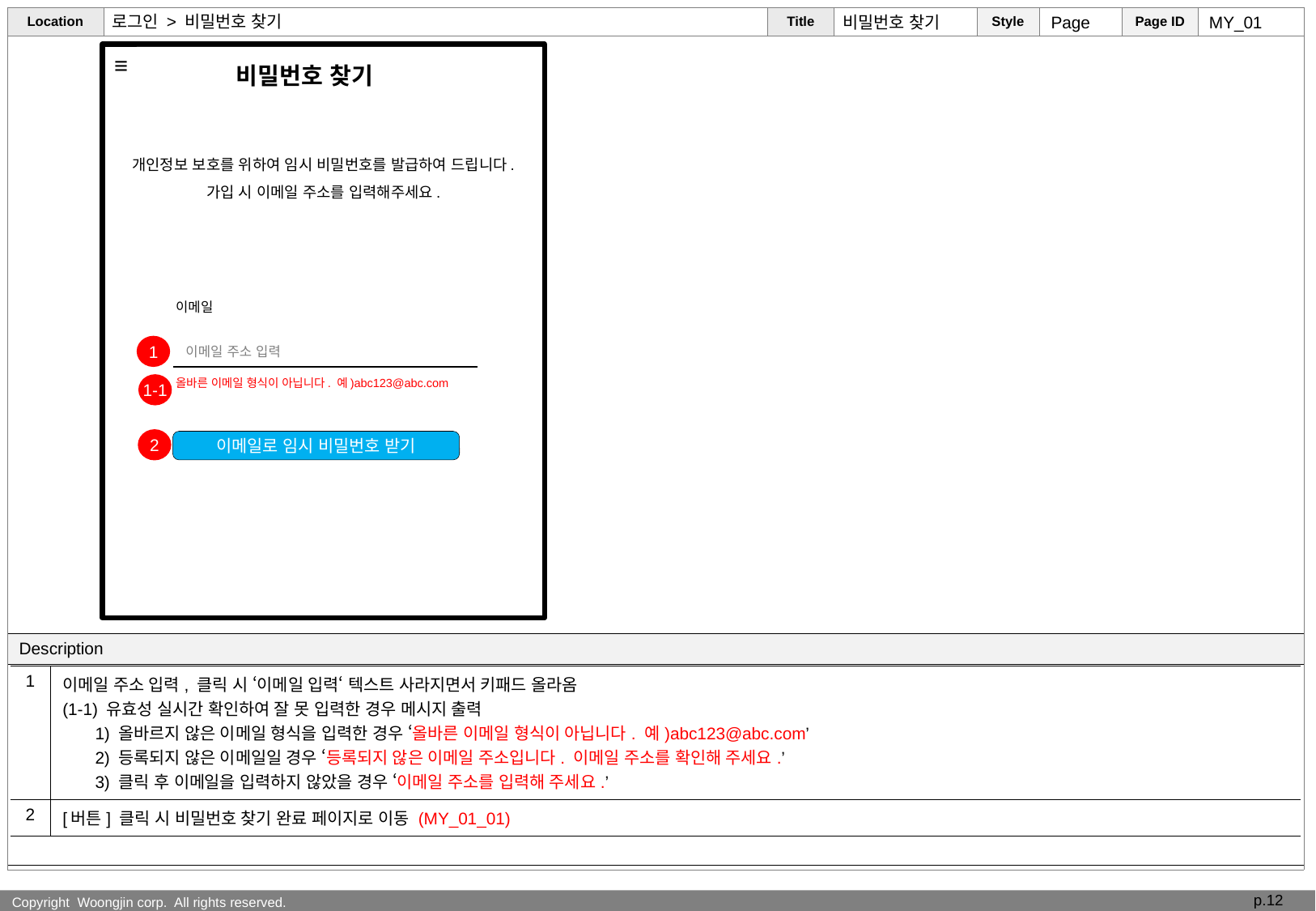

# 로그인 > 비밀번호 찾기
비밀번호 찾기
Page
MY_01
              비밀번호 찾기
개인정보 보호를 위하여 임시 비밀번호를 발급하여 드립니다.
가입 시 이메일 주소를 입력해주세요.
이메일
| 이메일 주소 입력 |
| --- |
|  |
1
1-1
올바른 이메일 형식이 아닙니다. 예)abc123@abc.com
2
이메일로 임시 비밀번호 받기
| 1 | 이메일 주소 입력, 클릭 시 ‘이메일 입력‘ 텍스트 사라지면서 키패드 올라옴 (1-1) 유효성 실시간 확인하여 잘 못 입력한 경우 메시지 출력 1) 올바르지 않은 이메일 형식을 입력한 경우 ‘올바른 이메일 형식이 아닙니다. 예)abc123@abc.com’ 2) 등록되지 않은 이메일일 경우 ‘등록되지 않은 이메일 주소입니다. 이메일 주소를 확인해 주세요.’ 3) 클릭 후 이메일을 입력하지 않았을 경우 ‘이메일 주소를 입력해 주세요.’ |
| --- | --- |
| 2 | [버튼] 클릭 시 비밀번호 찾기 완료 페이지로 이동 (MY\_01\_01) |